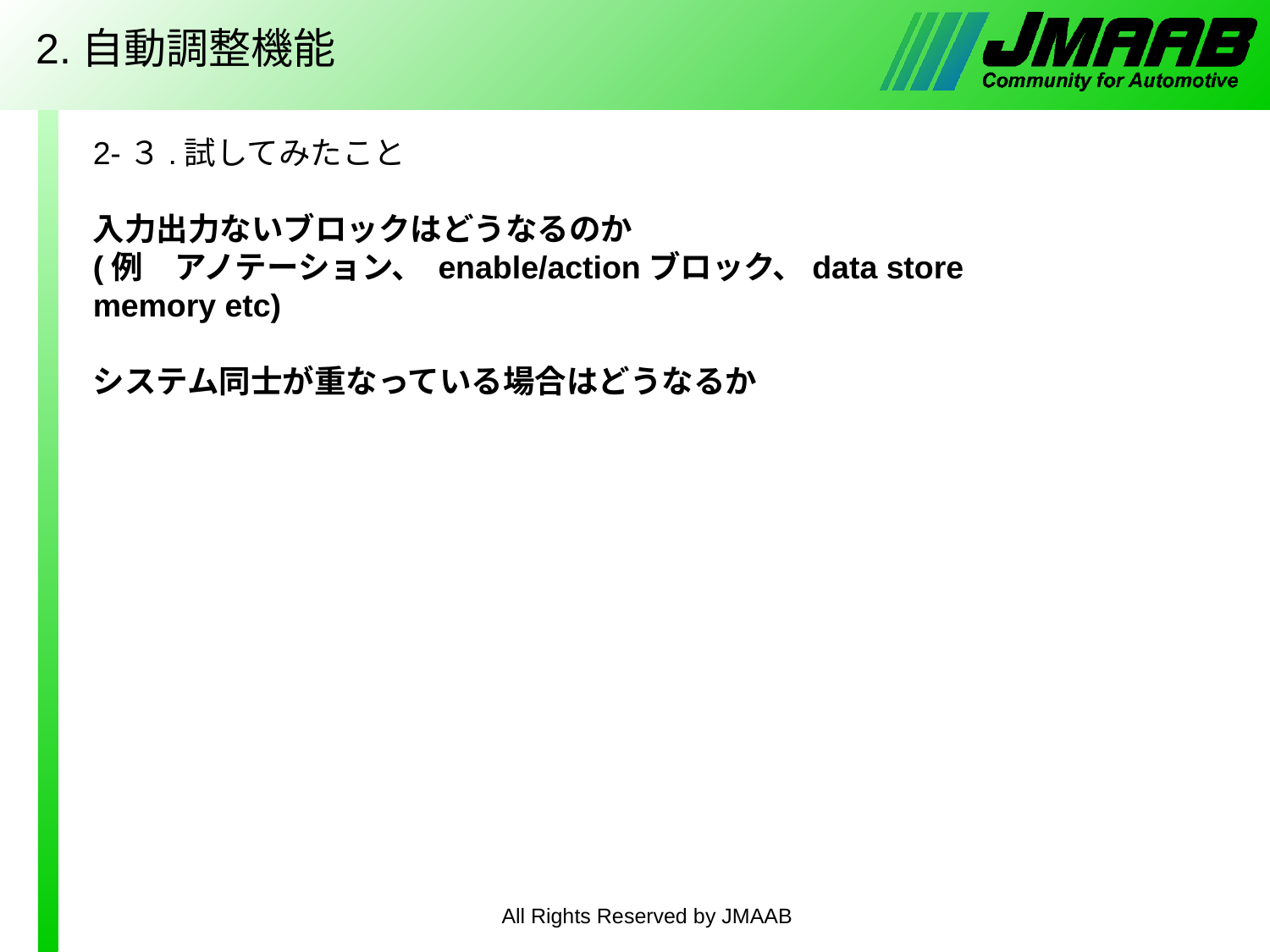

# 2.自動調整機能
2-３.試してみたこと

入力出力ないブロックはどうなるのか
(例　アノテーション、 enable/actionブロック、data store memory etc)

システム同士が重なっている場合はどうなるか